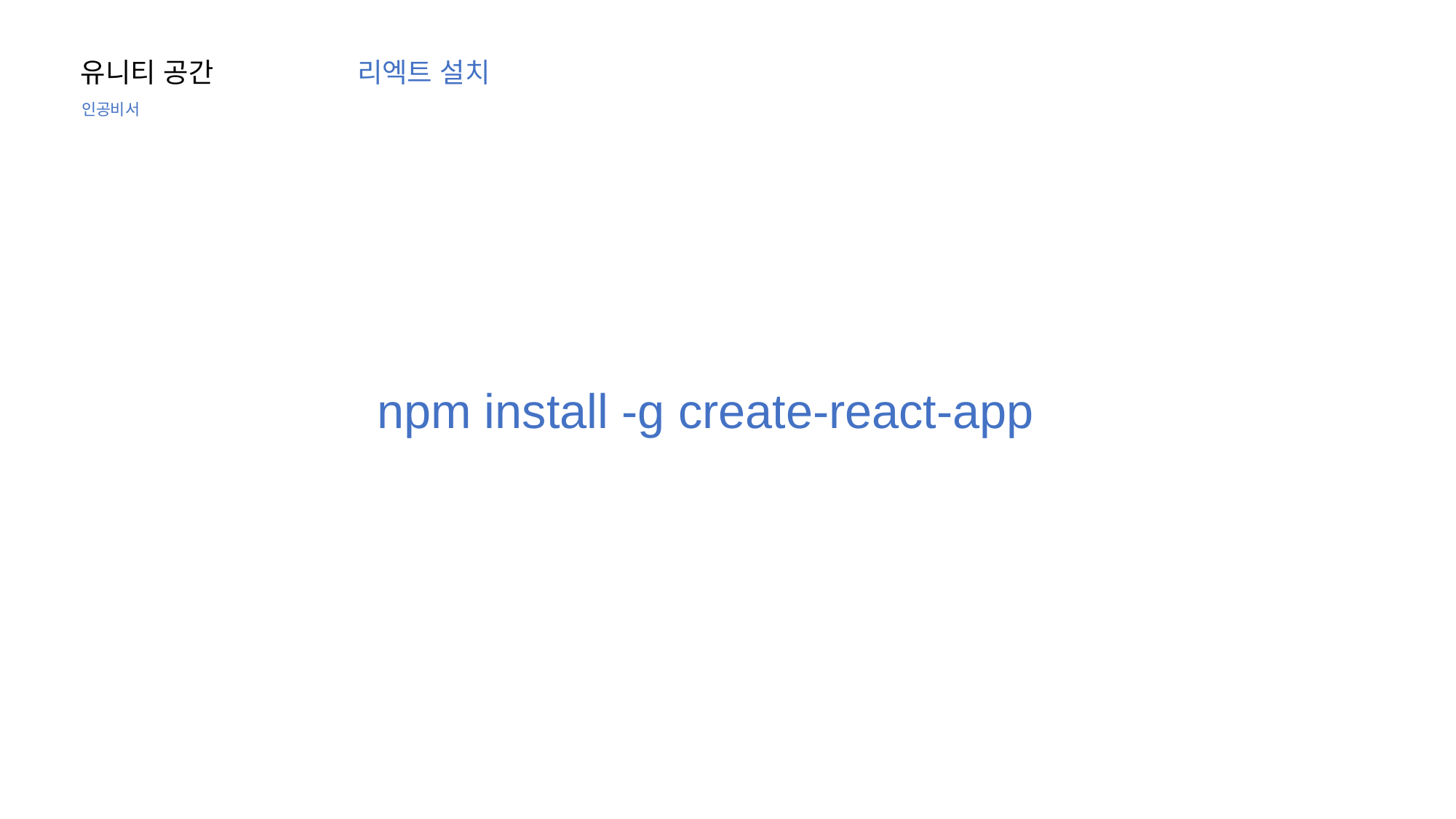

유니티 공간
리엑트 설치
인공비서
npm install -g create-react-app